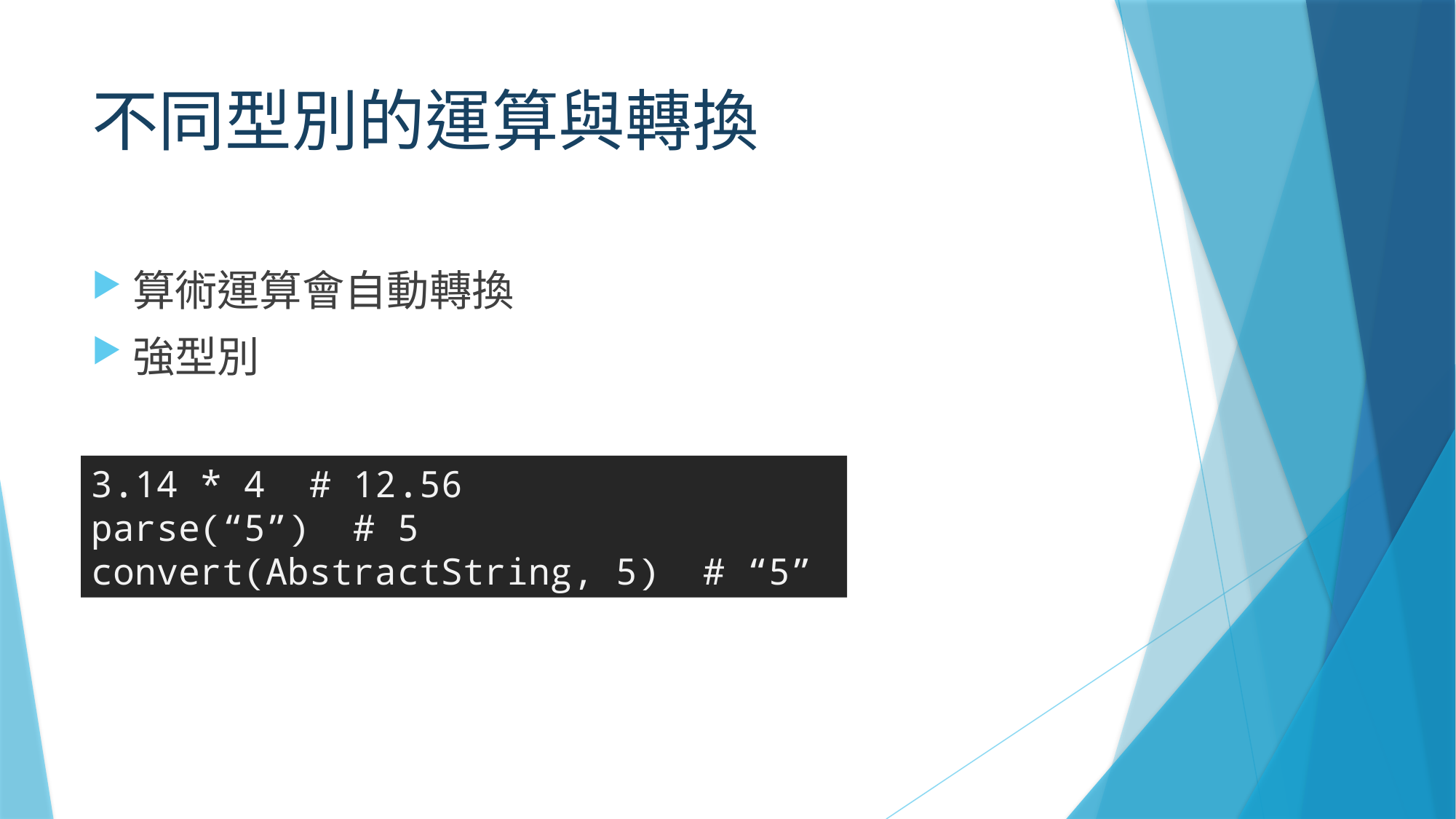

# 不同型別的運算與轉換
算術運算會自動轉換
強型別
3.14 * 4  # 12.56
parse(“5”)  # 5
convert(AbstractString, 5)  # “5”